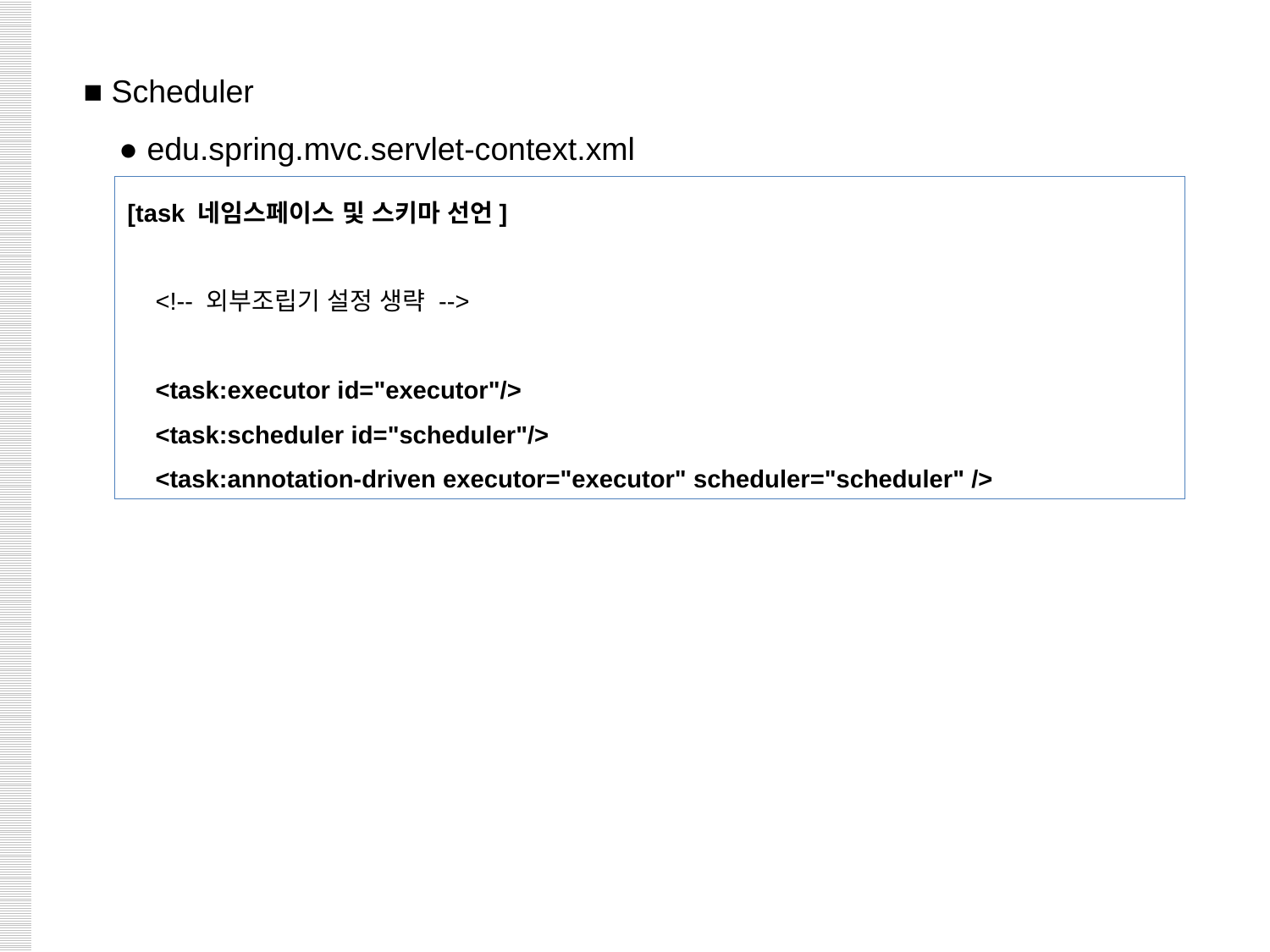

■ Scheduler
    ● edu.spring.mvc.servlet-context.xml
[task 네임스페이스 및 스키마 선언]

    <!-- 외부조립기 설정 생략 -->

    <task:executor id="executor"/>
    <task:scheduler id="scheduler"/>
    <task:annotation-driven executor="executor" scheduler="scheduler" />